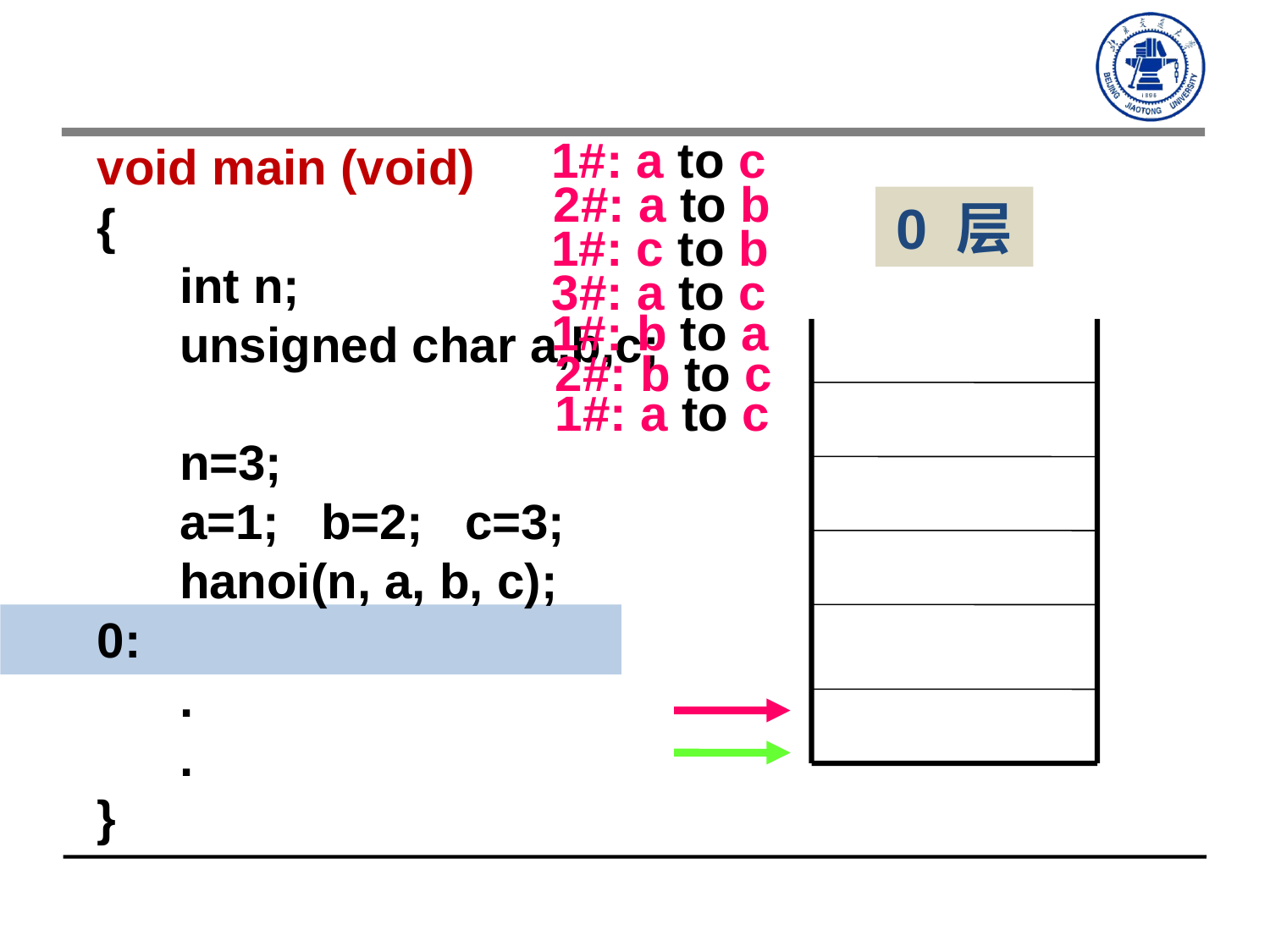

1#: a to c
void main (void)
{
      int n;
      unsigned char a,b,c;

      n=3;
      a=1;   b=2;   c=3;
      hanoi(n, a, b, c);
0:
      .
      .
}
2#: a to b
0 层
1#: c to b
3#: a to c
1#: b to a

2#: b to c
1#: a to c